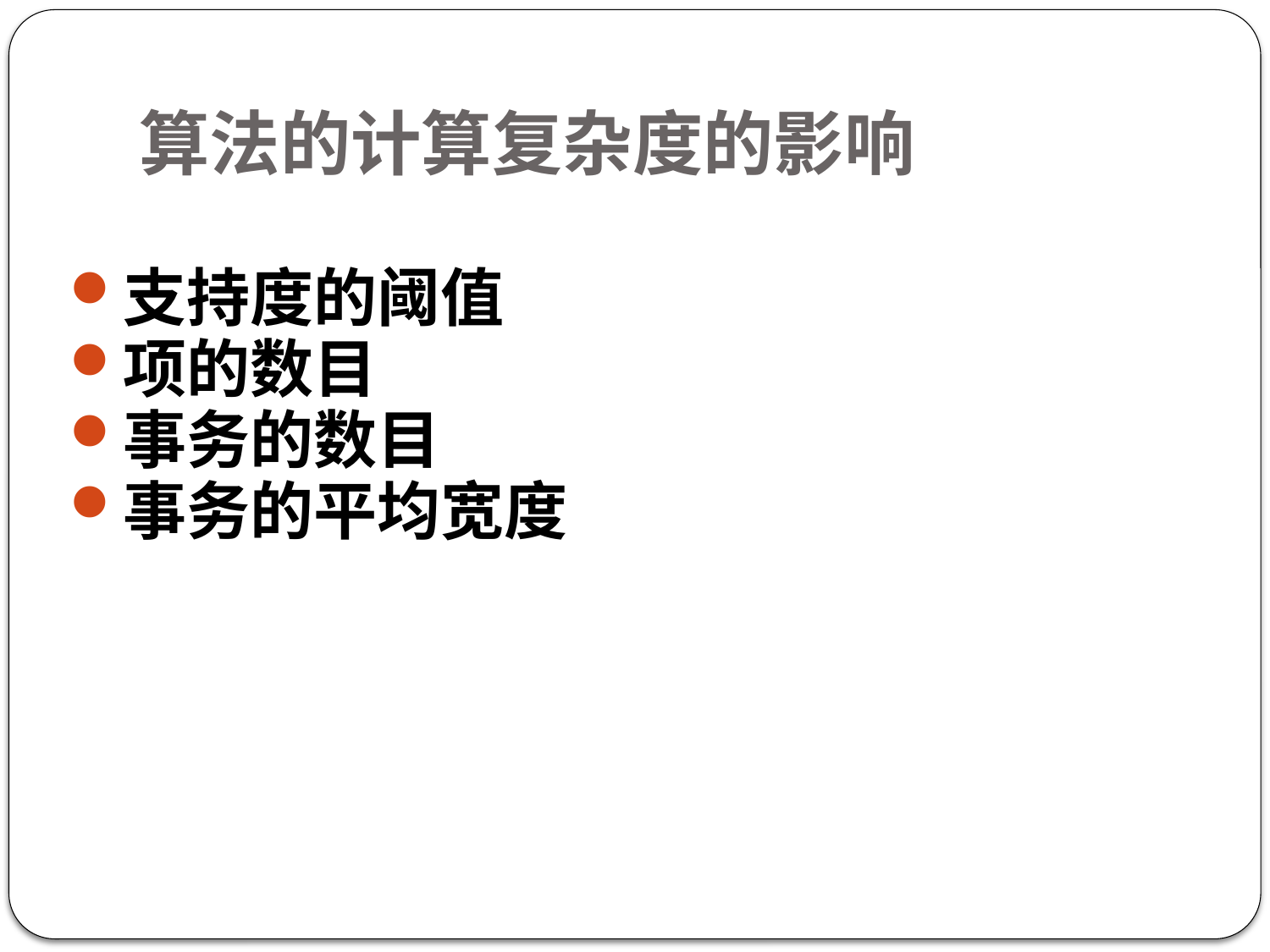

# 算法的计算复杂度的影响
支持度的阈值
项的数目
事务的数目
事务的平均宽度